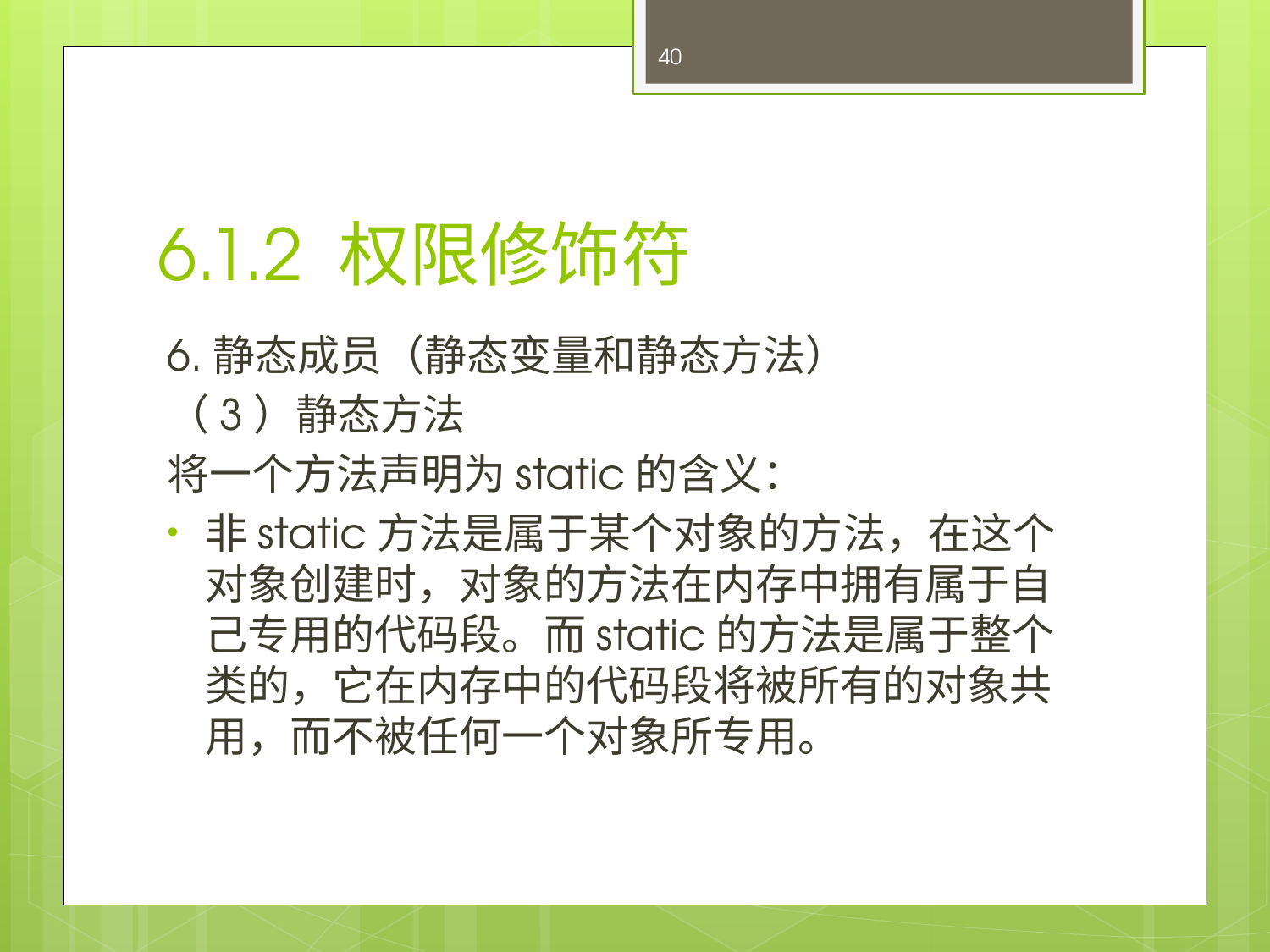

40
# 6.1.2 权限修饰符
6.静态成员（静态变量和静态方法）
（3）静态方法
将一个方法声明为static的含义：
非static方法是属于某个对象的方法，在这个对象创建时，对象的方法在内存中拥有属于自己专用的代码段。而static的方法是属于整个类的，它在内存中的代码段将被所有的对象共用，而不被任何一个对象所专用。